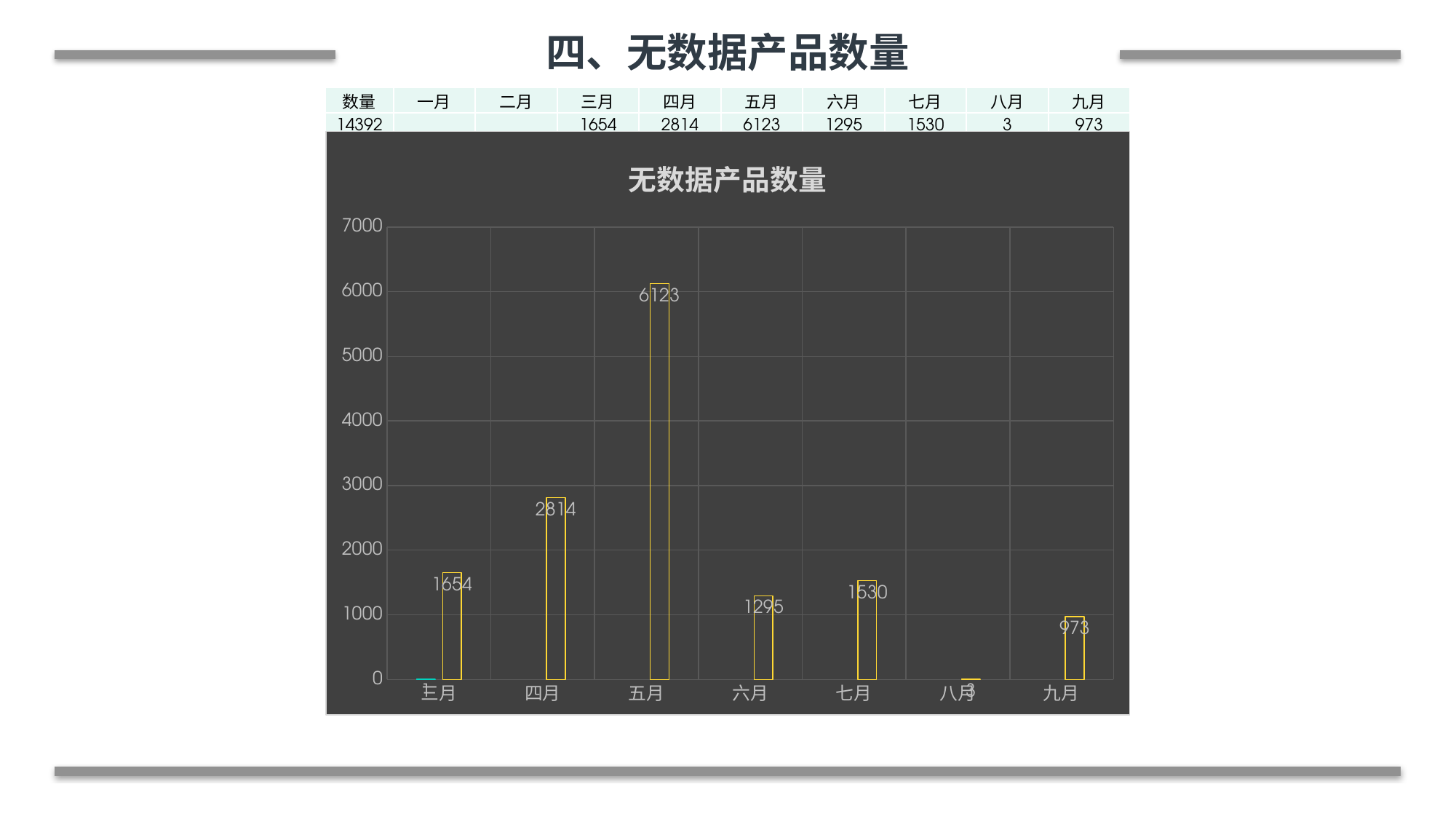

四、无数据产品数量
| 数量 | 一月 | 二月 | 三月 | 四月 | 五月 | 六月 | 七月 | 八月 | 九月 |
| --- | --- | --- | --- | --- | --- | --- | --- | --- | --- |
| 14392 |  |  | 1654 | 2814 | 6123 | 1295 | 1530 | 3 | 973 |

[unsupported chart]